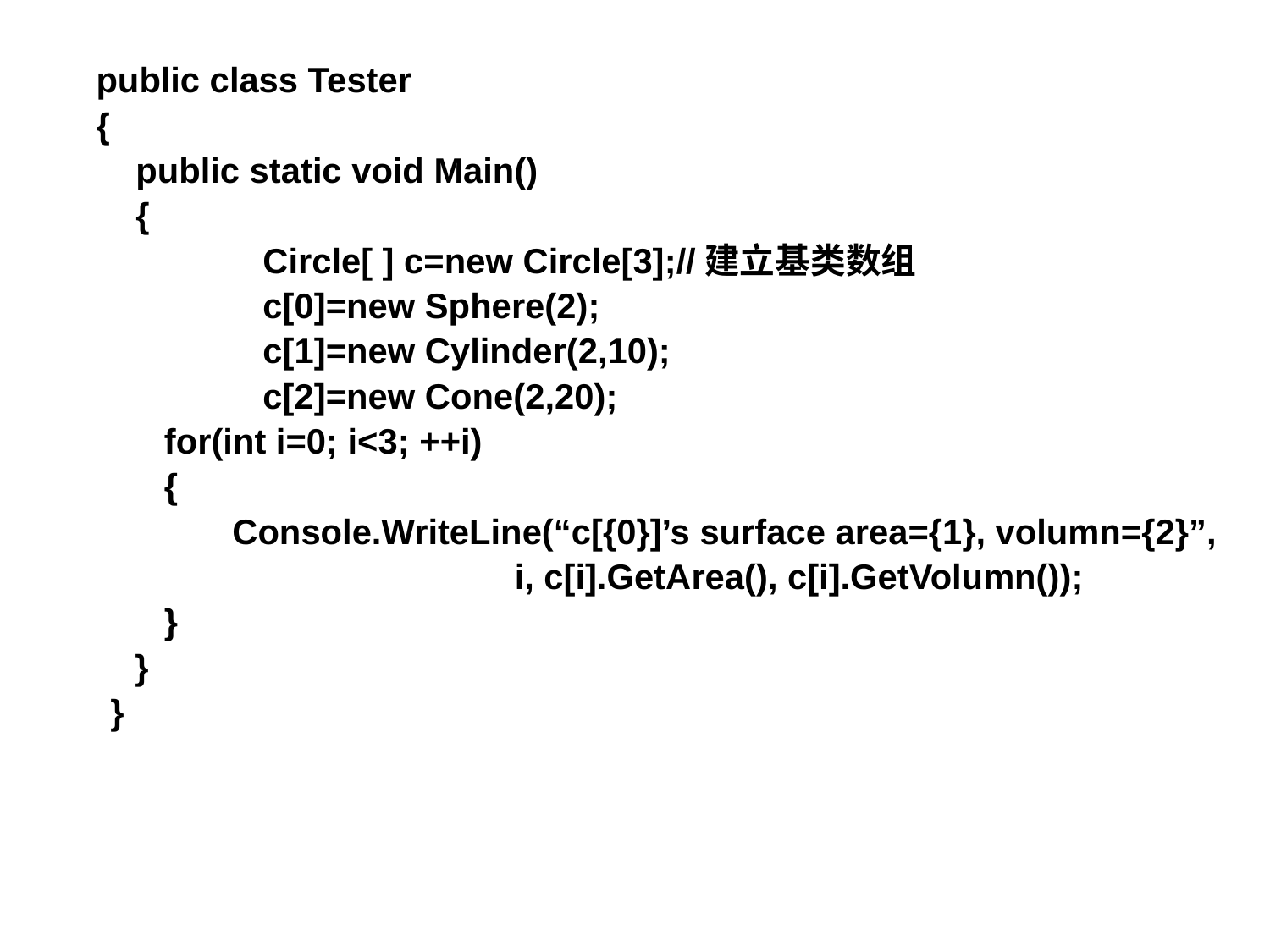

public class Tester
{
	public static void Main()
	{
		Circle[ ] c=new Circle[3];//建立基类数组
		c[0]=new Sphere(2);
		c[1]=new Cylinder(2,10);
		c[2]=new Cone(2,20);
       for(int i=0; i<3; ++i)
       {
              Console.WriteLine(“c[{0}]’s surface area={1}, volumn={2}”,
                                           i, c[i].GetArea(), c[i].GetVolumn());
       }
    }
        }